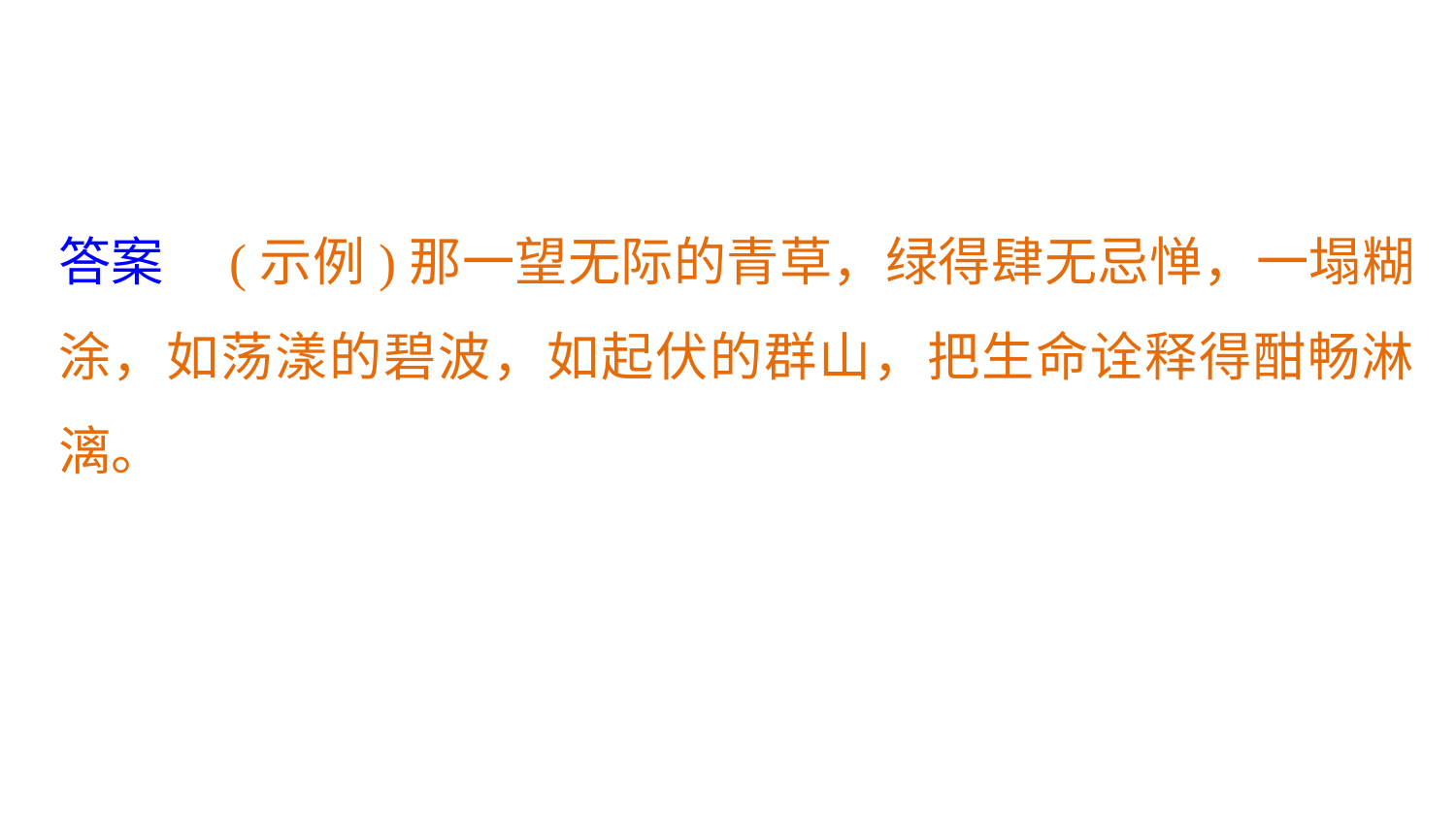

答案　(示例)那一望无际的青草，绿得肆无忌惮，一塌糊涂，如荡漾的碧波，如起伏的群山，把生命诠释得酣畅淋漓。